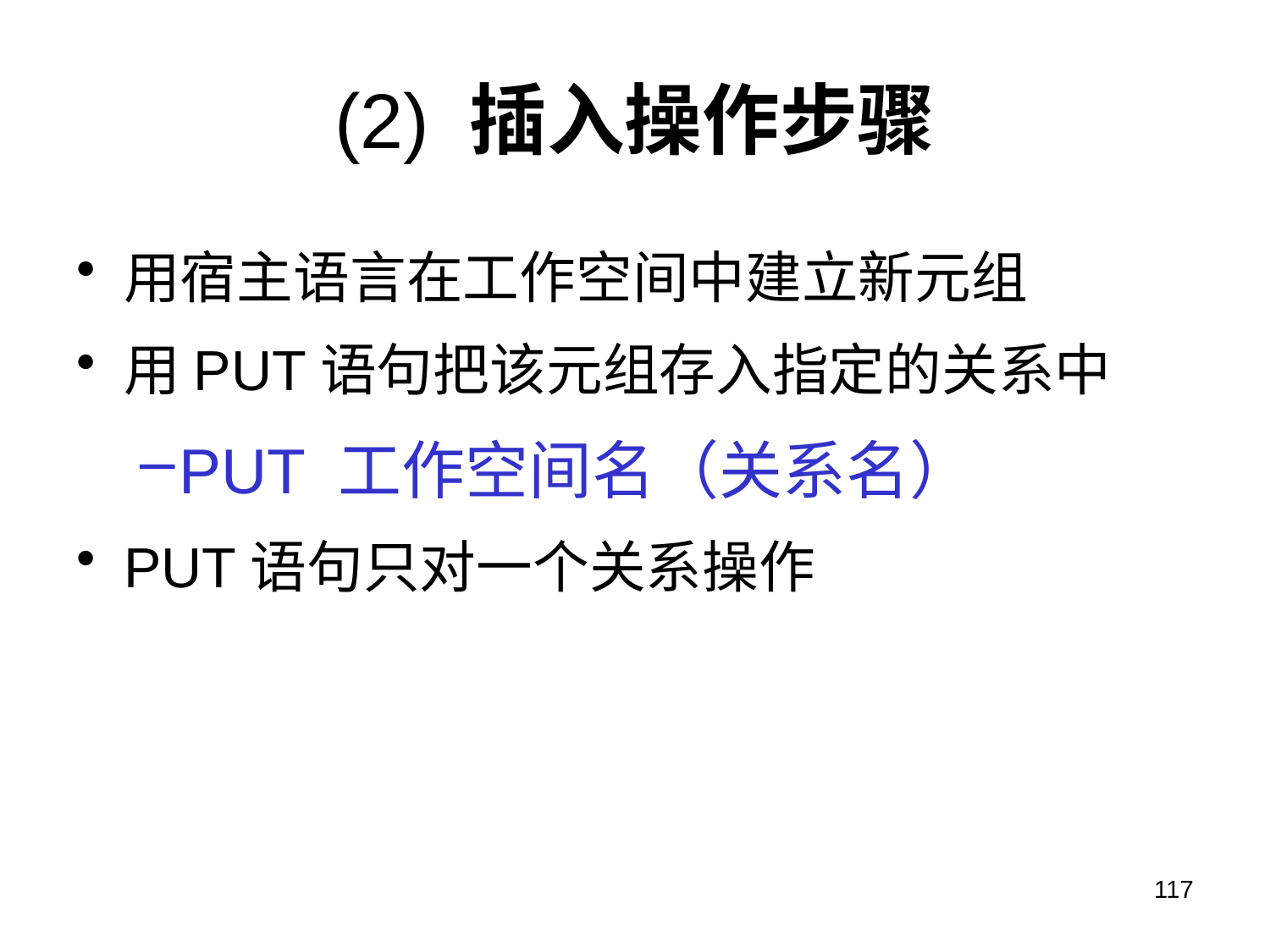

# (2) 插入操作步骤
用宿主语言在工作空间中建立新元组
用PUT语句把该元组存入指定的关系中
PUT 工作空间名（关系名）
PUT语句只对一个关系操作
117